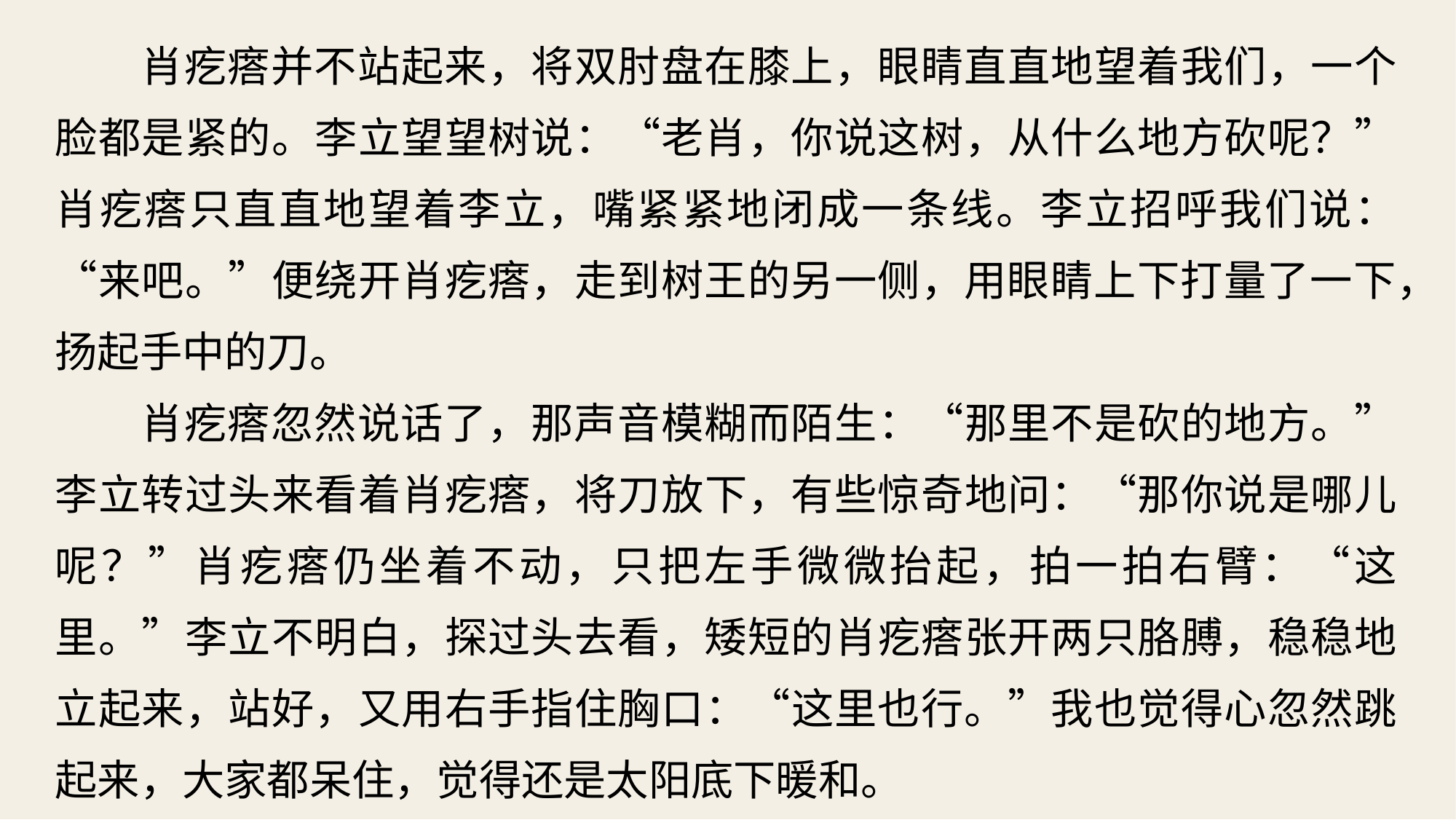

肖疙瘩并不站起来，将双肘盘在膝上，眼睛直直地望着我们，一个脸都是紧的。李立望望树说：“老肖，你说这树，从什么地方砍呢？”肖疙瘩只直直地望着李立，嘴紧紧地闭成一条线。李立招呼我们说：“来吧。”便绕开肖疙瘩，走到树王的另一侧，用眼睛上下打量了一下，扬起手中的刀。
肖疙瘩忽然说话了，那声音模糊而陌生：“那里不是砍的地方。”李立转过头来看着肖疙瘩，将刀放下，有些惊奇地问：“那你说是哪儿呢？”肖疙瘩仍坐着不动，只把左手微微抬起，拍一拍右臂：“这里。”李立不明白，探过头去看，矮短的肖疙瘩张开两只胳膊，稳稳地立起来，站好，又用右手指住胸口：“这里也行。”我也觉得心忽然跳起来，大家都呆住，觉得还是太阳底下暖和。